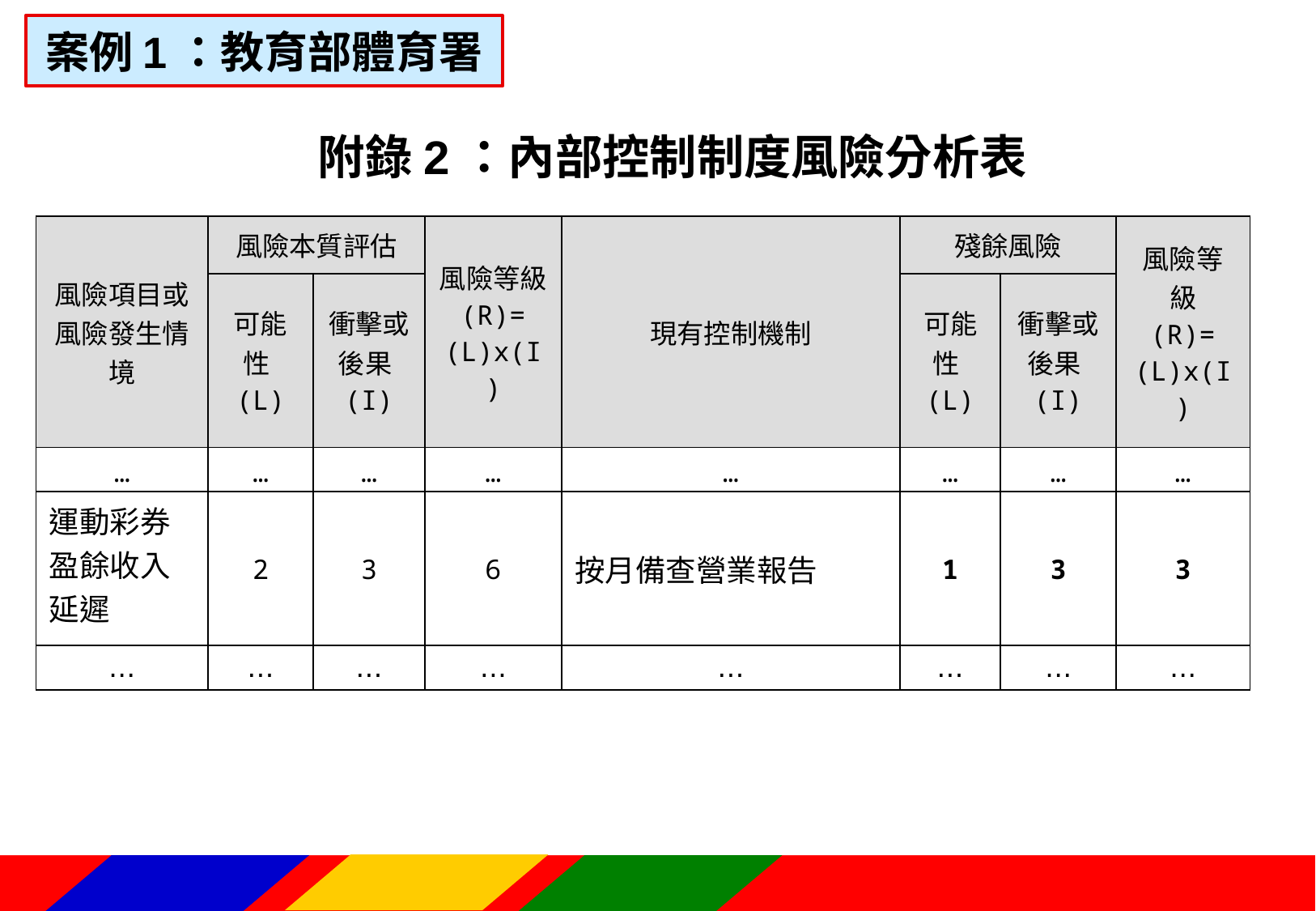

案例1：教育部體育署
附錄2：內部控制制度風險分析表
| 風險項目或 風險發生情境 | 風險本質評估 |  | 風險等級 (R)= (L)x(I) | 現有控制機制 | 殘餘風險 |  | 風險等級 (R)= (L)x(I) |
| --- | --- | --- | --- | --- | --- | --- | --- |
|  | 可能性(L) | 衝擊或 後果(I) |  |  | 可能性(L) | 衝擊或 後果(I) |  |
| … | … | … | … | … | … | … | … |
| 運動彩券盈餘收入延遲 | 2 | 3 | 6 | 按月備查營業報告 | 1 | 3 | 3 |
| … | … | … | … | … | … | … | … |

93